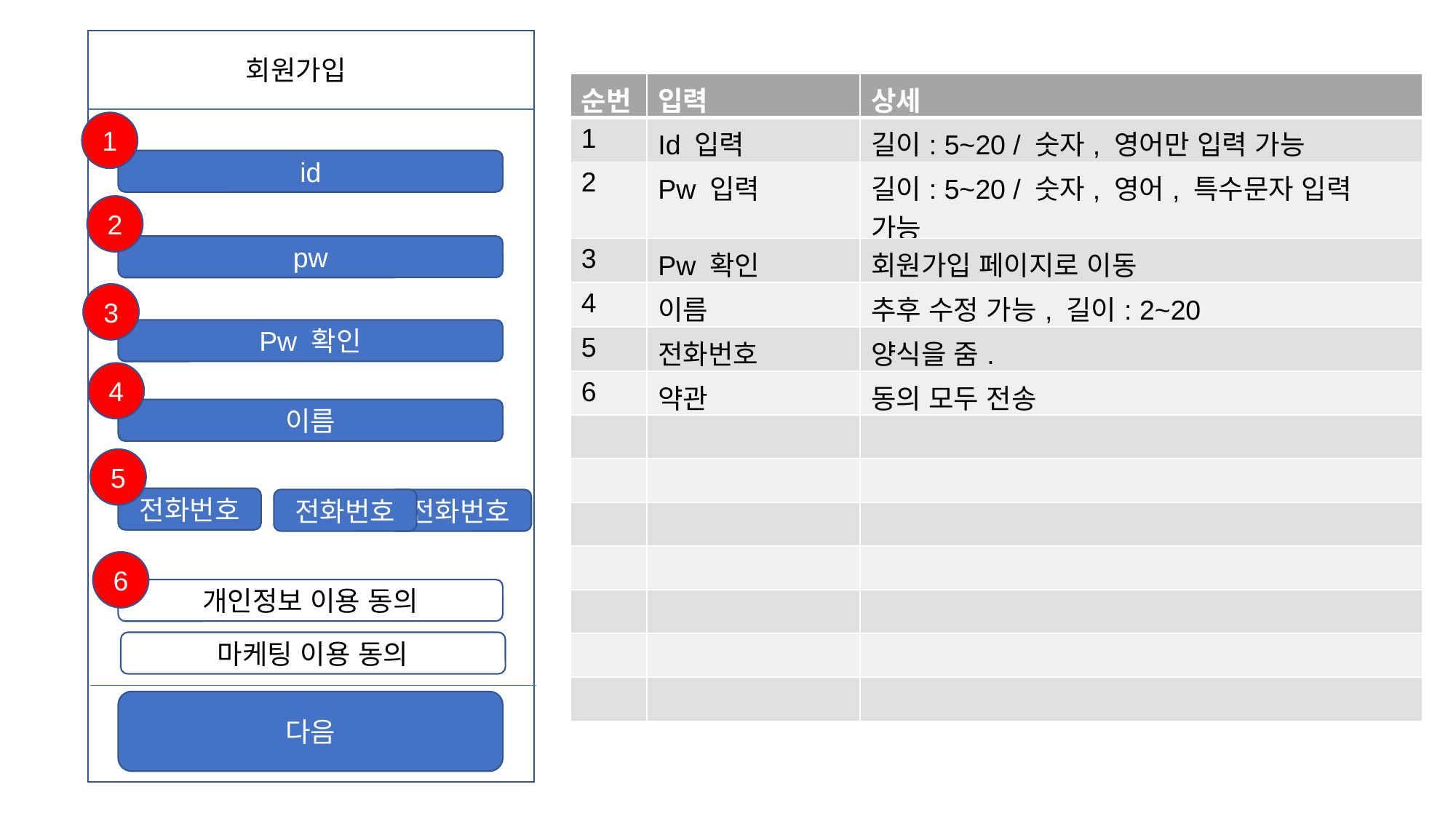

회원가입
| 순번 | 입력 | 상세 |
| --- | --- | --- |
| 1 | Id 입력 | 길이: 5~20 / 숫자, 영어만 입력 가능 |
| 2 | Pw 입력 | 길이: 5~20 / 숫자, 영어, 특수문자 입력 가능 |
| 3 | Pw 확인 | 회원가입 페이지로 이동 |
| 4 | 이름 | 추후 수정 가능, 길이: 2~20 |
| 5 | 전화번호 | 양식을 줌. |
| 6 | 약관 | 동의 모두 전송 |
|  |  |  |
|  |  |  |
|  |  |  |
|  |  |  |
|  |  |  |
|  |  |  |
|  |  |  |
1
id
2
pw
3
Pw 확인
4
이름
5
전화번호
전화번호
전화번호
6
개인정보 이용 동의
마케팅 이용 동의
다음